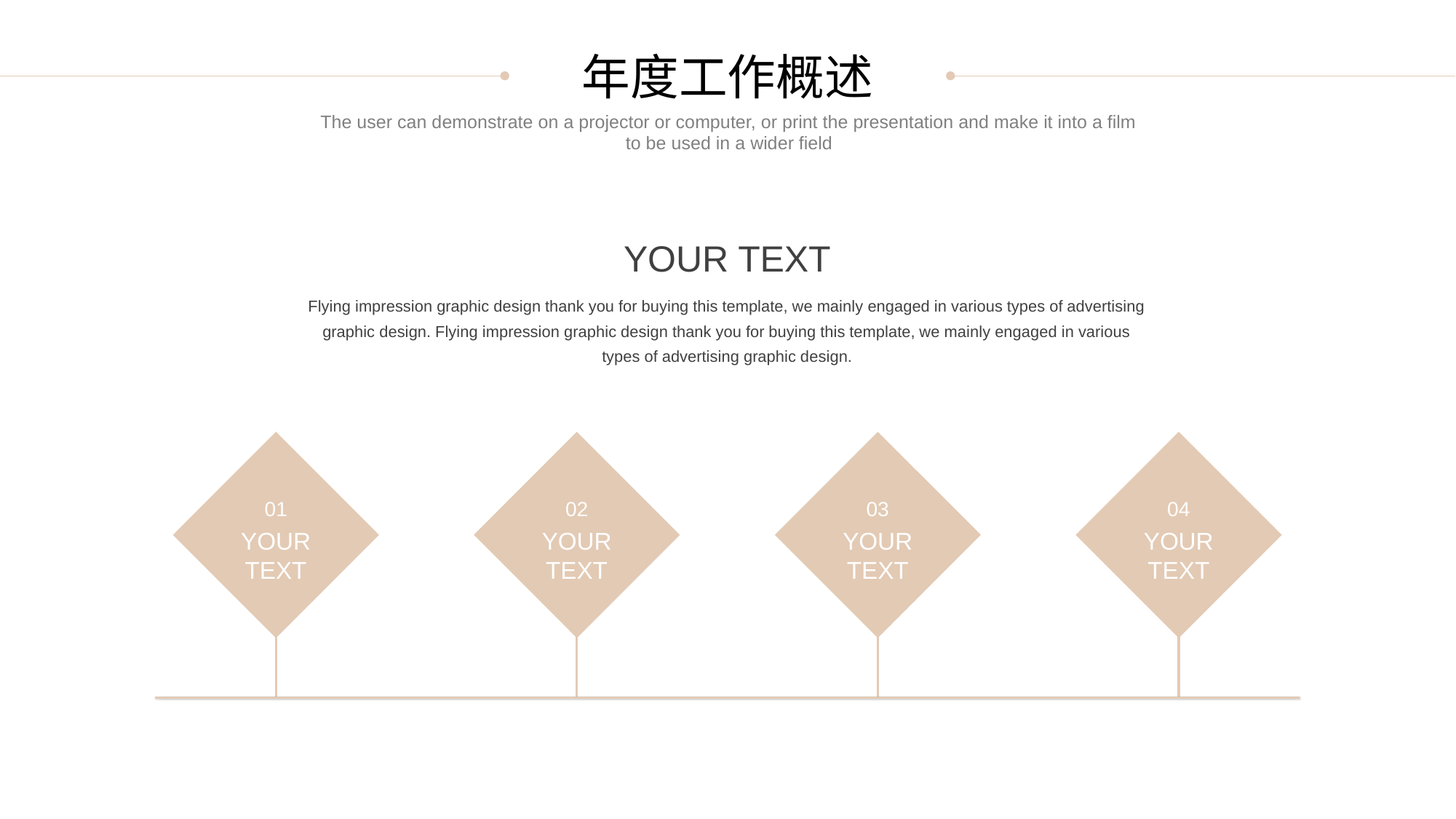

年度工作概述
The user can demonstrate on a projector or computer, or print the presentation and make it into a film to be used in a wider field
YOUR TEXT
Flying impression graphic design thank you for buying this template, we mainly engaged in various types of advertising graphic design. Flying impression graphic design thank you for buying this template, we mainly engaged in various types of advertising graphic design.

01
02
03
04
YOUR TEXT
YOUR TEXT
YOUR TEXT
YOUR TEXT